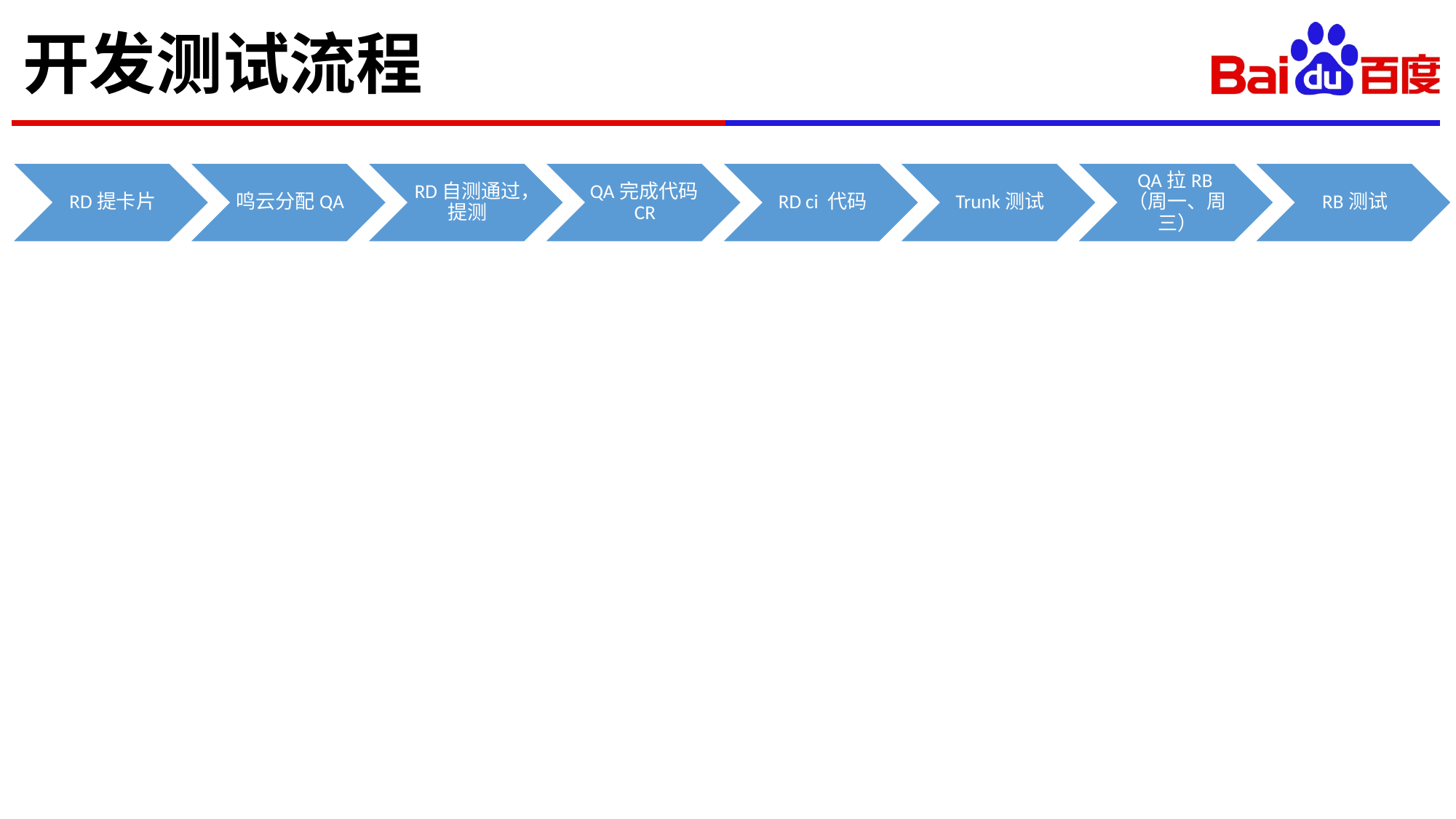

# 开发测试流程
RD提卡片
鸣云分配QA
RD自测通过，提测
QA完成代码CR
RD ci 代码
Trunk测试
QA拉RB（周一、周三）
RB测试